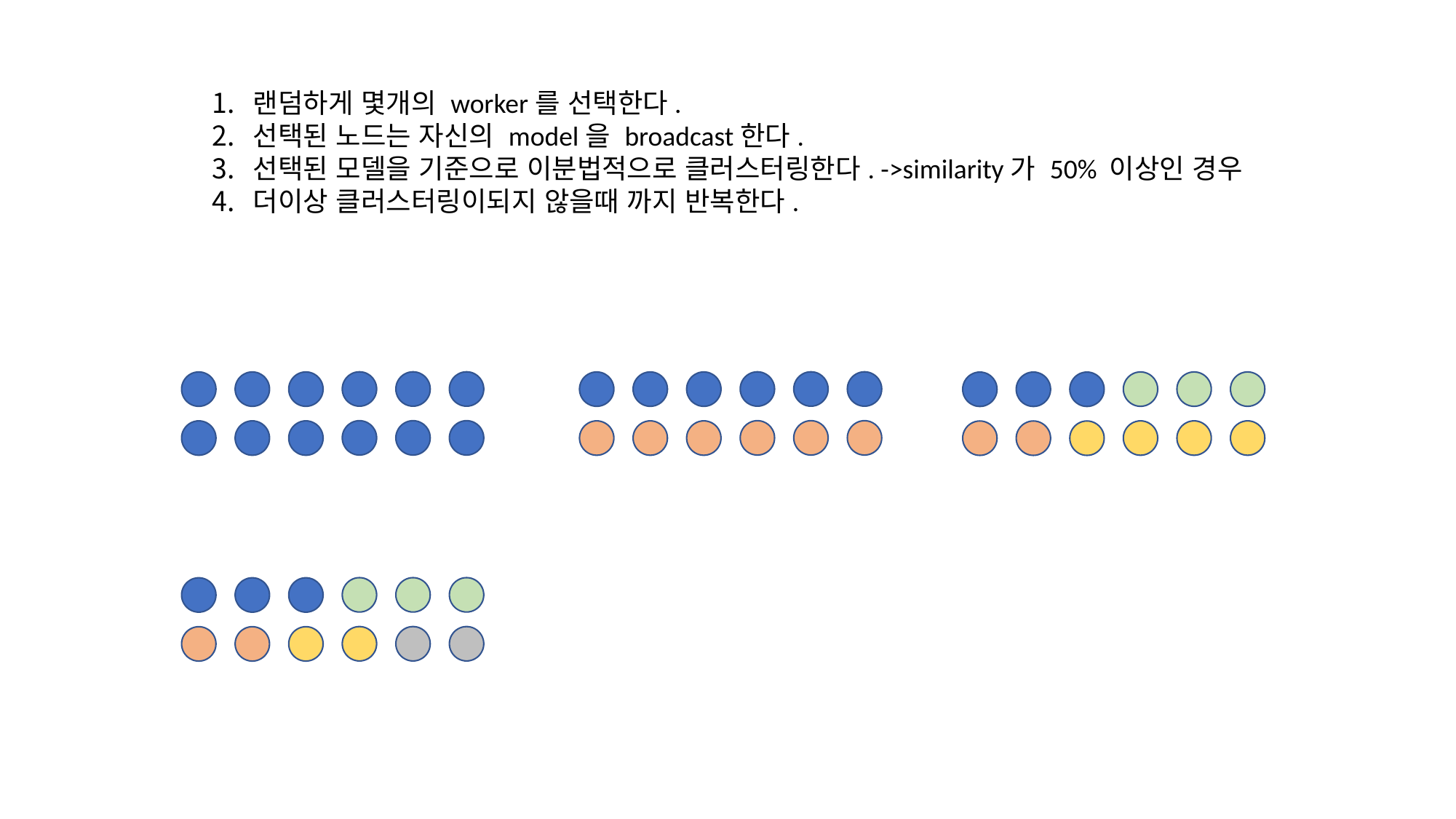

랜덤하게 몇개의 worker를 선택한다.
선택된 노드는 자신의 model을 broadcast한다.
선택된 모델을 기준으로 이분법적으로 클러스터링한다. ->similarity가 50% 이상인 경우
더이상 클러스터링이되지 않을때 까지 반복한다.